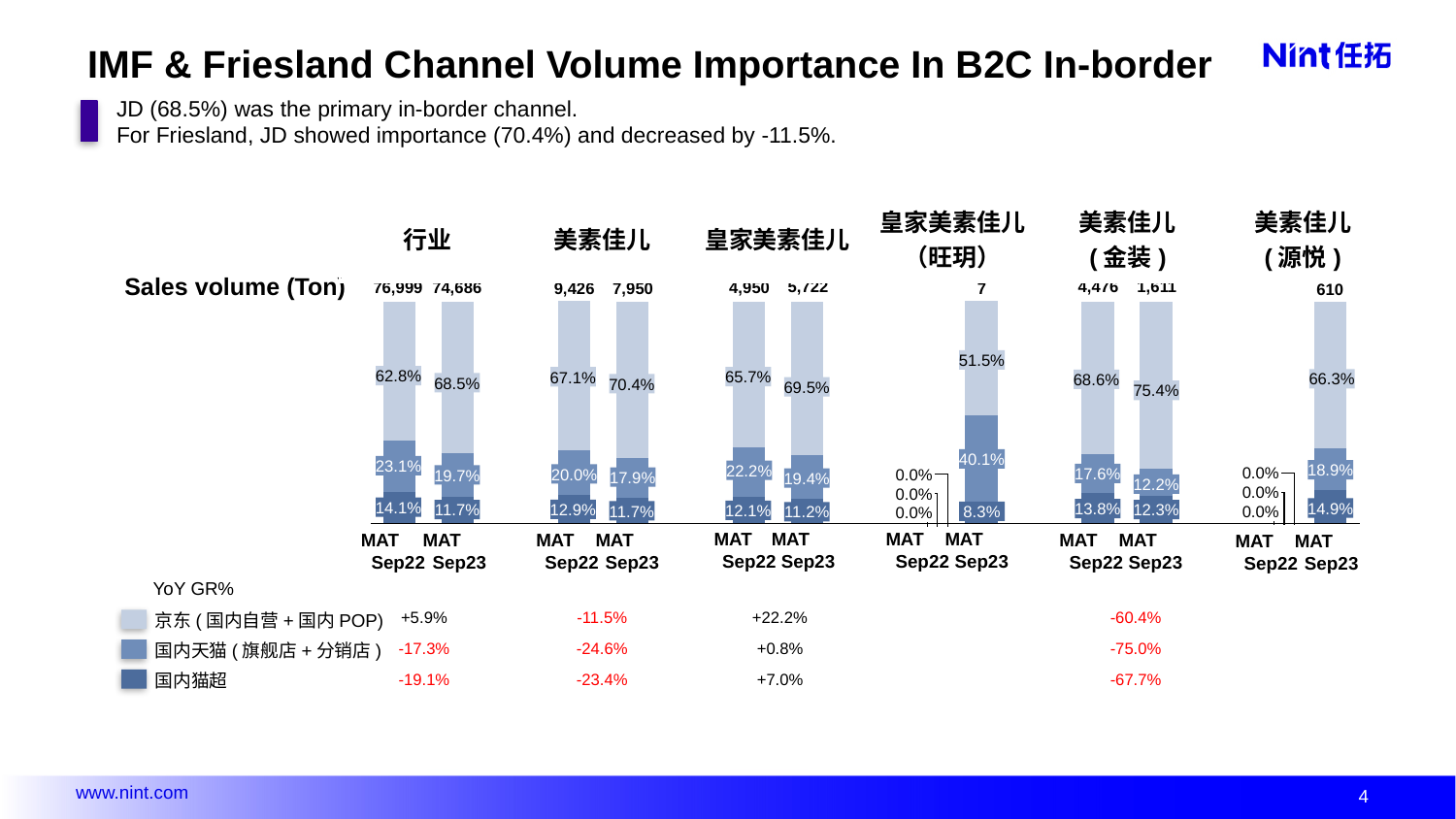

# IMF & Friesland Channel Volume Importance In B2C In-border
JD (68.5%) was the primary in-border channel.
For Friesland, JD showed importance (70.4%) and decreased by -11.5%.
| 行业 | 美素佳儿 | 皇家美素佳儿 | 皇家美素佳儿 （旺玥） | 美素佳儿 (金装) | 美素佳儿 (源悦) |
| --- | --- | --- | --- | --- | --- |
Sales volume (Ton)
5,722
1,611
4,476
74,686
4,950
76,999
9,426
7,950
7
610

### Chart

| Category | 国内猫超 | 国内天猫(旗舰店+分销店) | 京东(国内自营+国内POP) |
|---|---|---|---|
| MAT22 | 14.07 | 23.12 | 62.81 |
| MAT23 | 11.74 | 19.72 | 68.54 |
|  | None | None | None |
| MAT22 | 12.87 | 20.03 | 67.11 |
| MAT23 | 11.68 | 17.91 | 70.41 |
|  | None | None | None |
| MAT22 | 12.06 | 22.22 | 65.72 |
| MAT23 | 11.16 | 19.39 | 69.45 |
|  | None | None | None |
| MAT22 | None | None | None |
| MAT23 | 8.33 | 40.13 | 51.55 |
|  | None | None | None |
| MAT22 | 13.76 | 17.59 | 68.64 |
| MAT23 | 12.33 | 12.23 | 75.44 |
|  | None | None | None |
| MAT22 | None | None | None |
| MAT23 | 14.88 | 18.87 | 66.25 |
51.5%
62.8%
65.7%
67.1%
66.3%
68.6%
68.5%
70.4%
69.5%
75.4%
40.1%
23.1%
18.9%
22.2%
0.0%
17.6%
0.0%
20.0%
19.7%
17.9%
19.4%
12.2%
0.0%
0.0%
14.1%
14.9%
13.8%
12.9%
11.7%
12.3%
12.1%
11.7%
8.3%
0.0%
11.2%
0.0%
MAT
Sep22
MAT
Sep23
MAT
Sep22
MAT
Sep23
MAT
Sep22
MAT
Sep23
MAT
Sep22
MAT
Sep23
MAT
Sep22
MAT
Sep23
MAT
Sep22
MAT
Sep23
YoY GR%
| +5.9% | -11.5% | +22.2% |  | -60.4% |  |
| --- | --- | --- | --- | --- | --- |
| -17.3% | -24.6% | +0.8% |  | -75.0% |  |
| -19.1% | -23.4% | +7.0% |  | -67.7% |  |
京东(国内自营+国内POP)

国内天猫(旗舰店+分销店)

国内猫超